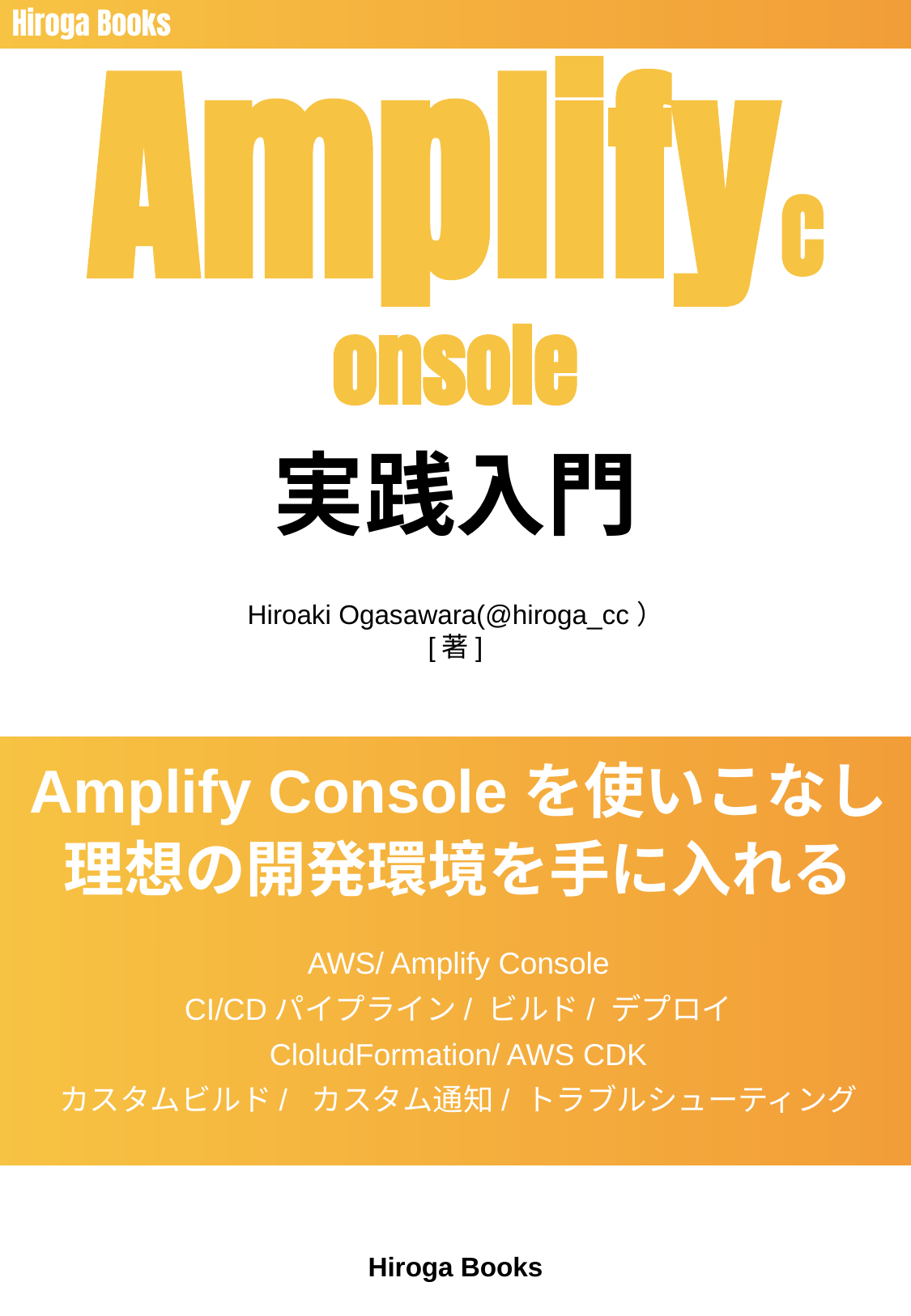

Hiroga Books
# AmplifyConsole
[体験版]
実践入門
Hiroaki Ogasawara(@hiroga_cc）
[著]
Amplify Consoleを使いこなし
理想の開発環境を手に入れる
AWS/ Amplify Console
CI/CDパイプライン/ ビルド/ デプロイ
CloludFormation/ AWS CDK
カスタムビルド/  カスタム通知/ トラブルシューティング
Hiroga Books